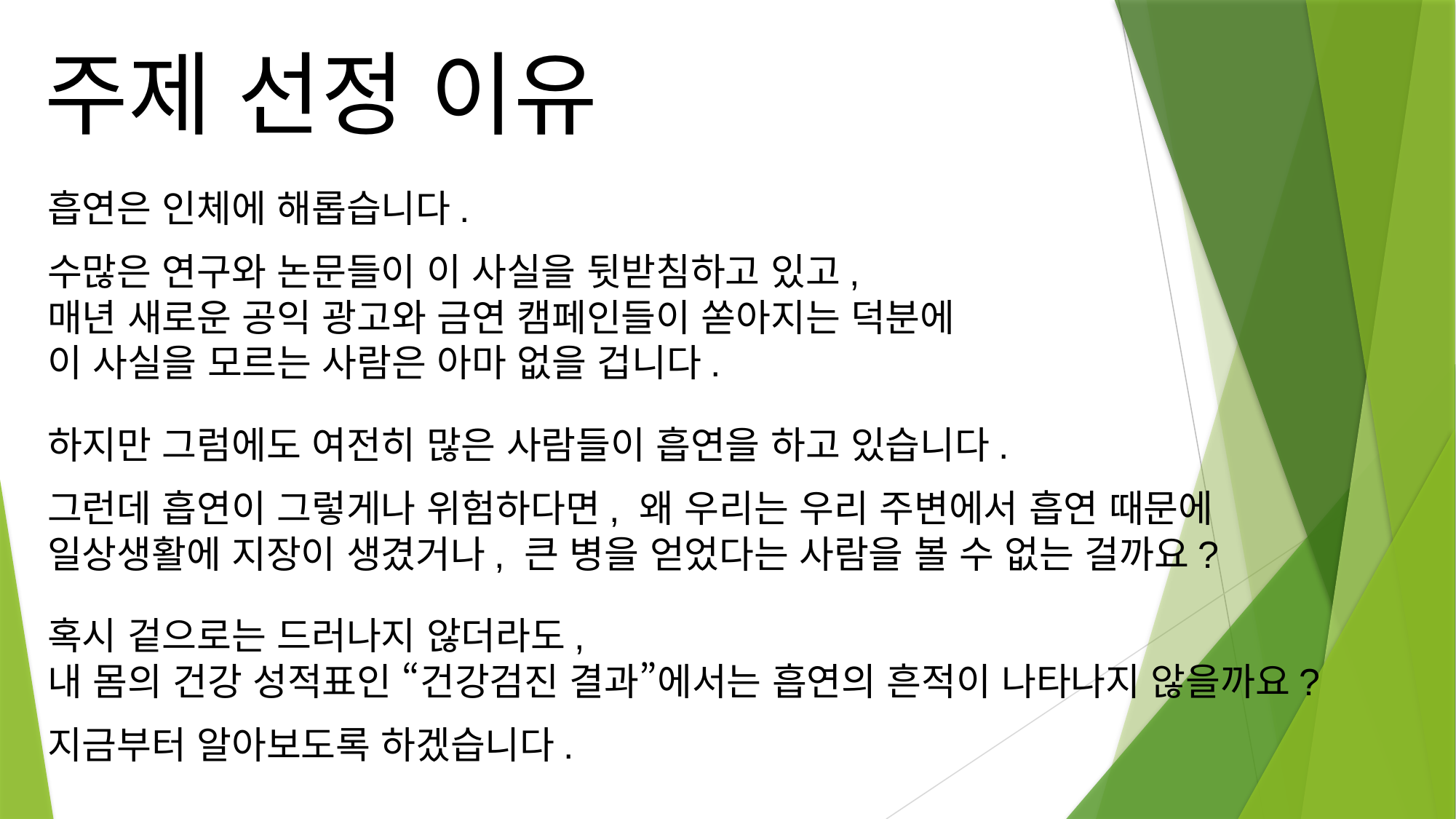

주제 선정 이유
흡연은 인체에 해롭습니다.

수많은 연구와 논문들이 이 사실을 뒷받침하고 있고,
매년 새로운 공익 광고와 금연 캠페인들이 쏟아지는 덕분에
이 사실을 모르는 사람은 아마 없을 겁니다.

하지만 그럼에도 여전히 많은 사람들이 흡연을 하고 있습니다.

그런데 흡연이 그렇게나 위험하다면, 왜 우리는 우리 주변에서 흡연 때문에
일상생활에 지장이 생겼거나, 큰 병을 얻었다는 사람을 볼 수 없는 걸까요?

혹시 겉으로는 드러나지 않더라도,
내 몸의 건강 성적표인 “건강검진 결과”에서는 흡연의 흔적이 나타나지 않을까요?

지금부터 알아보도록 하겠습니다.